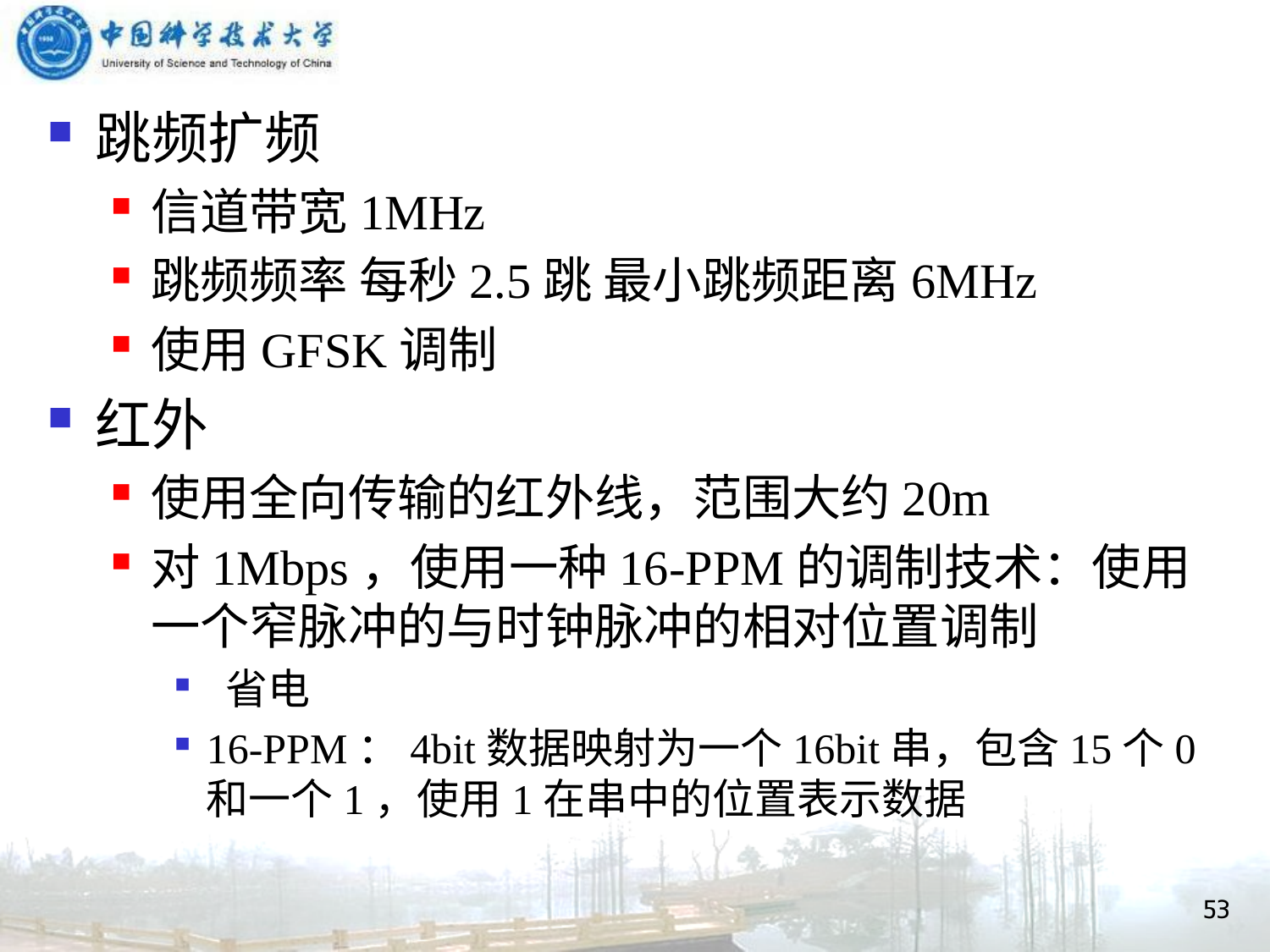

跳频扩频
信道带宽1MHz
跳频频率 每秒2.5跳 最小跳频距离6MHz
使用GFSK调制
红外
使用全向传输的红外线，范围大约20m
对1Mbps，使用一种16-PPM的调制技术：使用一个窄脉冲的与时钟脉冲的相对位置调制
 省电
16-PPM：4bit数据映射为一个16bit串，包含15个0和一个1，使用1在串中的位置表示数据

53